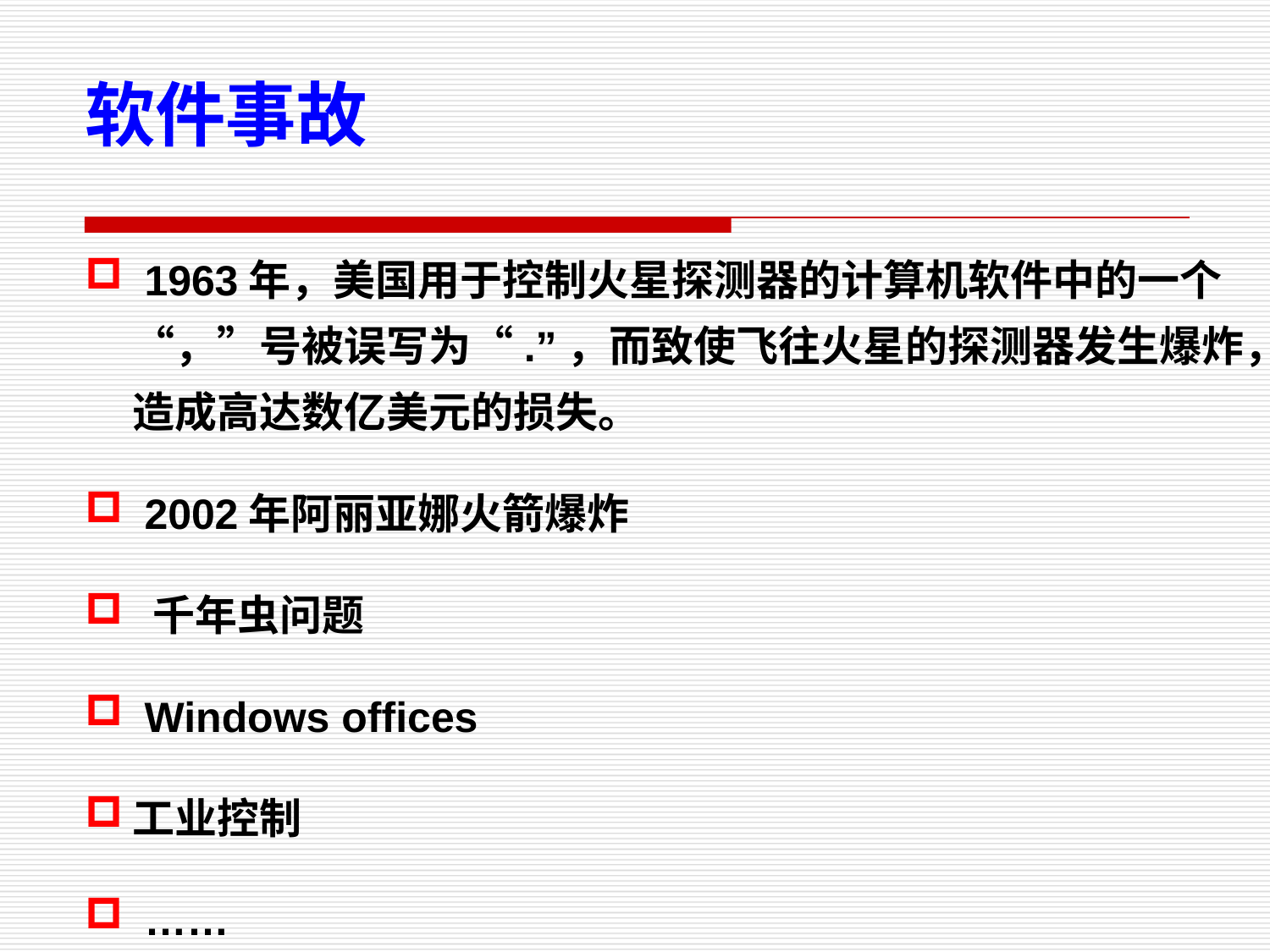

软件事故
 1963年，美国用于控制火星探测器的计算机软件中的一个“，”号被误写为“.”，而致使飞往火星的探测器发生爆炸，造成高达数亿美元的损失。

 2002年阿丽亚娜火箭爆炸

 千年虫问题

 Windows offices

工业控制

 ……